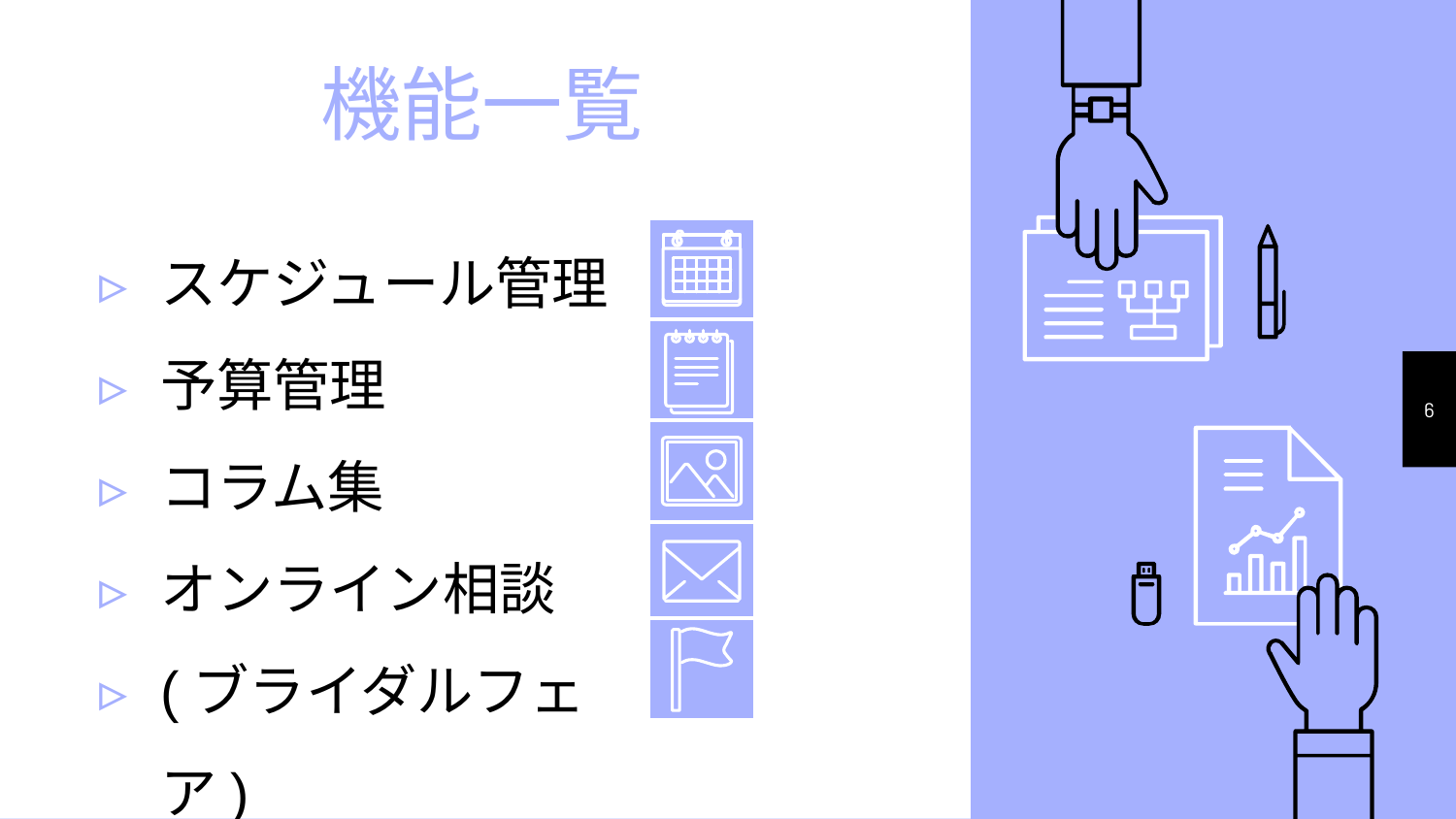

機能一覧
スケジュール管理
予算管理
コラム集
オンライン相談
(ブライダルフェア)

6